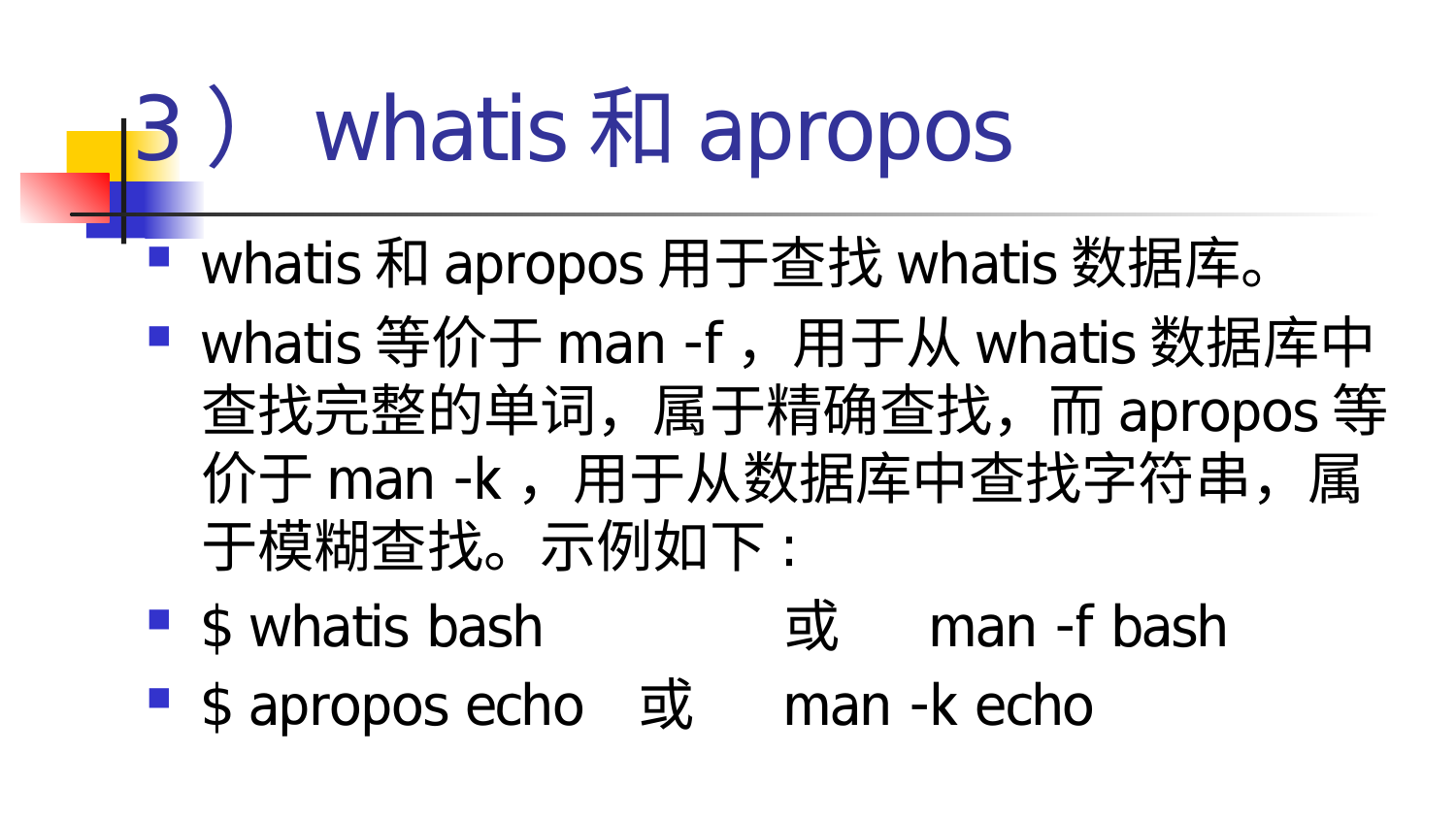

# 3）whatis和apropos
whatis和apropos用于查找whatis数据库。
whatis等价于man -f，用于从whatis数据库中查找完整的单词，属于精确查找，而apropos等价于man -k，用于从数据库中查找字符串，属于模糊查找。示例如下:
$ whatis bash      	或 	man -f bash
$ apropos echo	或 	man -k echo